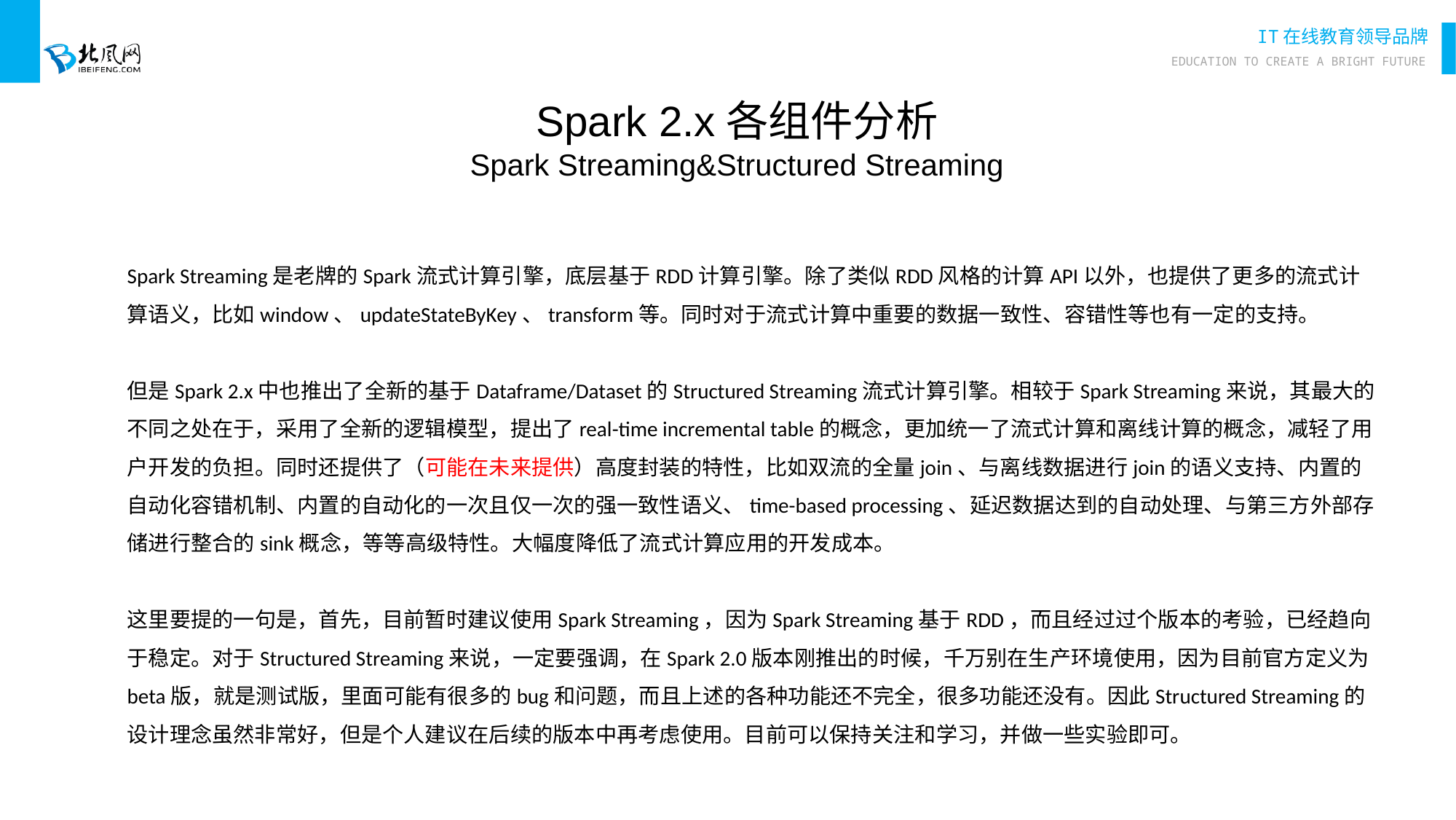

Spark 2.x各组件分析
Spark Streaming&Structured Streaming
Spark Streaming是老牌的Spark流式计算引擎，底层基于RDD计算引擎。除了类似RDD风格的计算API以外，也提供了更多的流式计算语义，比如window、updateStateByKey、transform等。同时对于流式计算中重要的数据一致性、容错性等也有一定的支持。

但是Spark 2.x中也推出了全新的基于Dataframe/Dataset的Structured Streaming流式计算引擎。相较于Spark Streaming来说，其最大的不同之处在于，采用了全新的逻辑模型，提出了real-time incremental table的概念，更加统一了流式计算和离线计算的概念，减轻了用户开发的负担。同时还提供了（可能在未来提供）高度封装的特性，比如双流的全量join、与离线数据进行join的语义支持、内置的自动化容错机制、内置的自动化的一次且仅一次的强一致性语义、time-based processing、延迟数据达到的自动处理、与第三方外部存储进行整合的sink概念，等等高级特性。大幅度降低了流式计算应用的开发成本。

这里要提的一句是，首先，目前暂时建议使用Spark Streaming，因为Spark Streaming基于RDD，而且经过过个版本的考验，已经趋向于稳定。对于Structured Streaming来说，一定要强调，在Spark 2.0版本刚推出的时候，千万别在生产环境使用，因为目前官方定义为beta版，就是测试版，里面可能有很多的bug和问题，而且上述的各种功能还不完全，很多功能还没有。因此Structured Streaming的设计理念虽然非常好，但是个人建议在后续的版本中再考虑使用。目前可以保持关注和学习，并做一些实验即可。